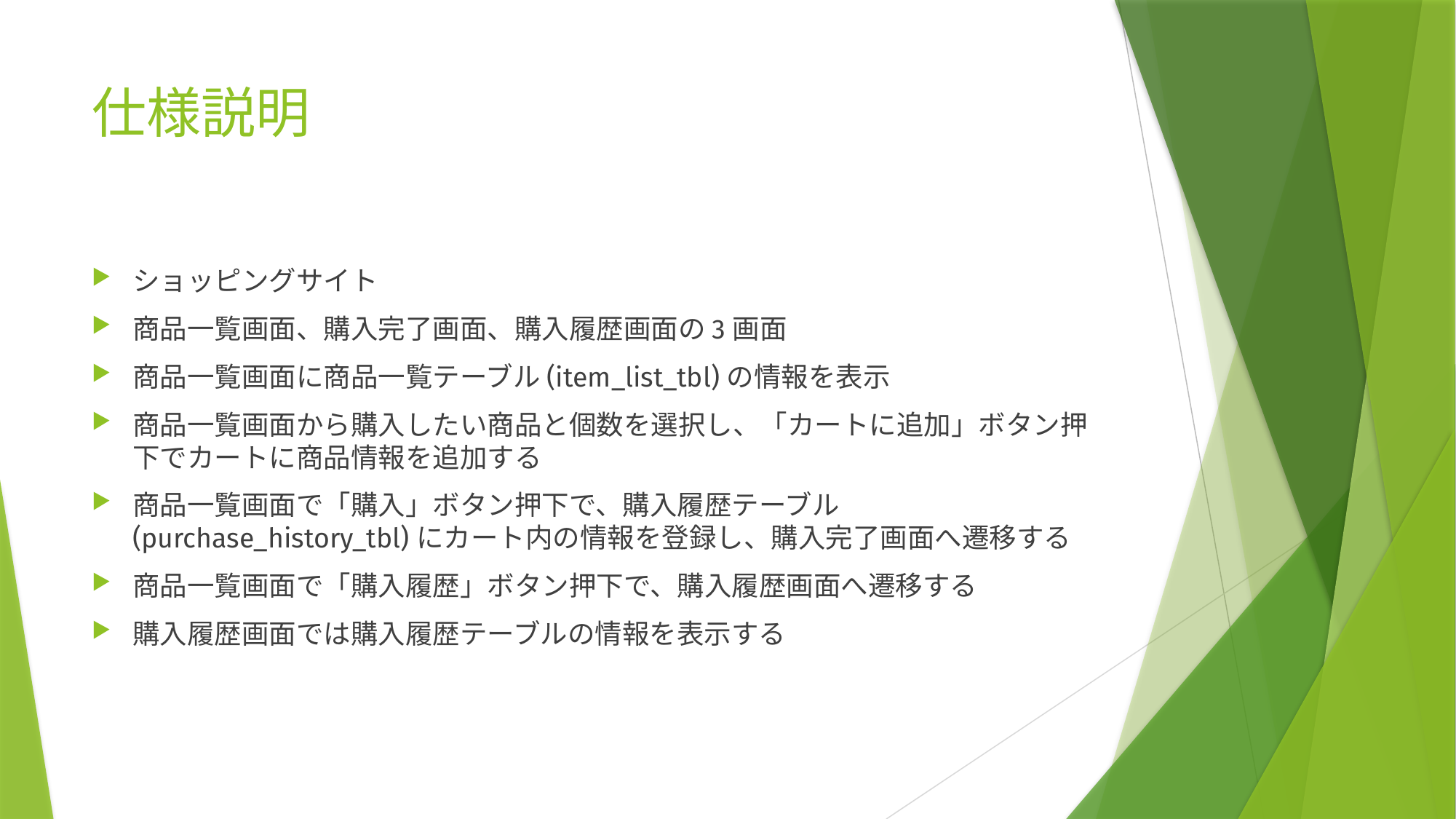

# 仕様説明
ショッピングサイト
商品一覧画面、購入完了画面、購入履歴画面の3画面
商品一覧画面に商品一覧テーブル(item_list_tbl)の情報を表示
商品一覧画面から購入したい商品と個数を選択し、「カートに追加」ボタン押下でカートに商品情報を追加する
商品一覧画面で「購入」ボタン押下で、購入履歴テーブル(purchase_history_tbl)にカート内の情報を登録し、購入完了画面へ遷移する
商品一覧画面で「購入履歴」ボタン押下で、購入履歴画面へ遷移する
購入履歴画面では購入履歴テーブルの情報を表示する